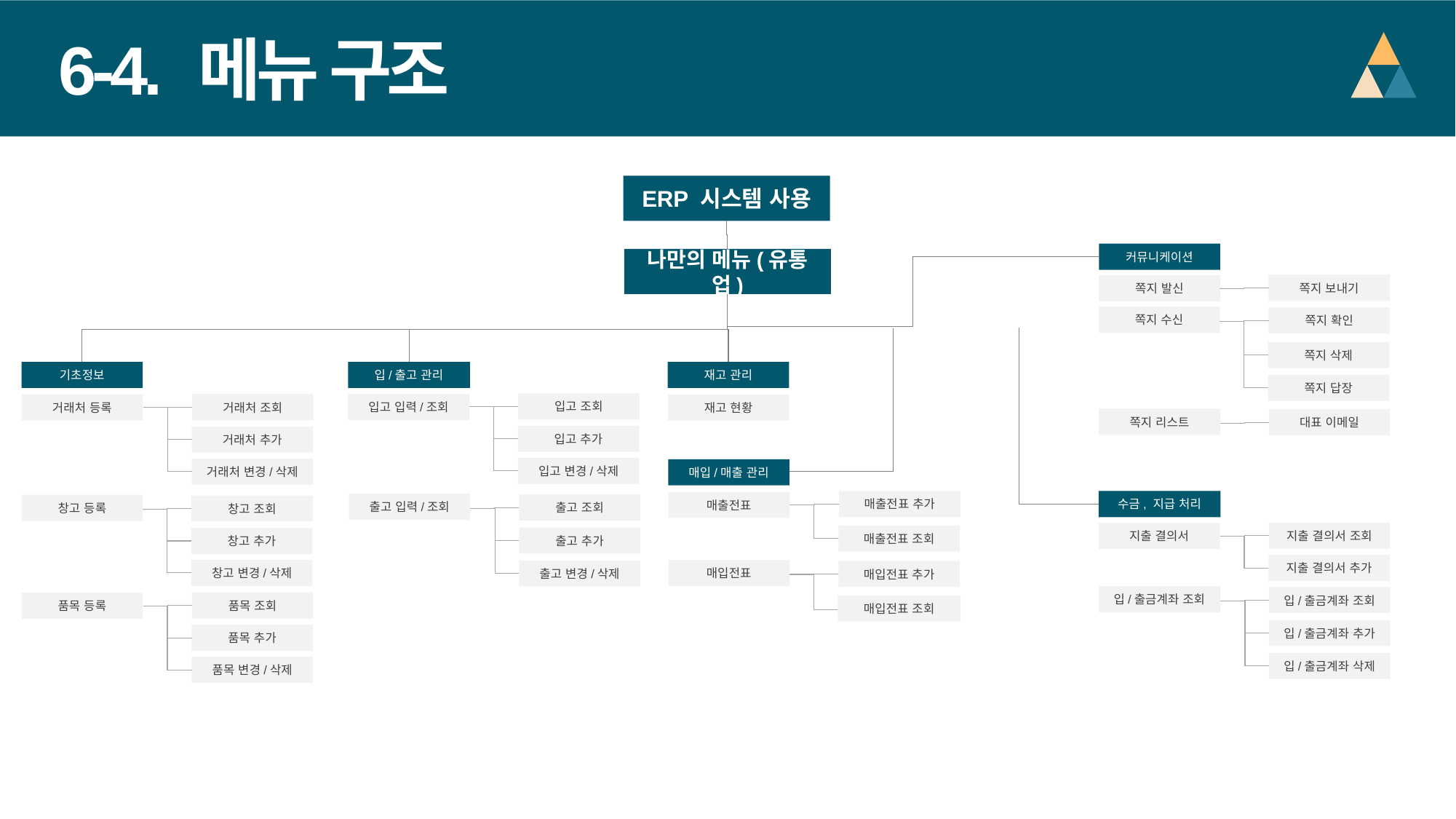

6-4. 메뉴 구조

ERP 시스템 사용
커뮤니케이션
나만의 메뉴(유통업)
쪽지 보내기
쪽지 발신
쪽지 수신
쪽지 확인
쪽지 삭제
기초정보
입/출고 관리
재고 관리
쪽지 답장
입고 조회
입고 입력/조회
거래처 조회
거래처 등록
재고 현황
쪽지 리스트
대표 이메일
입고 추가
거래처 추가
입고 변경/삭제
거래처 변경/삭제
매입/매출 관리
수금, 지급 처리
매출전표 추가
매출전표
출고 입력/조회
출고 조회
창고 등록
창고 조회
지출 결의서 조회
지출 결의서
매출전표 조회
출고 추가
창고 추가
지출 결의서 추가
창고 변경/삭제
매입전표
출고 변경/삭제
매입전표 추가
입/출금계좌 조회
입/출금계좌 조회
품목 조회
품목 등록
매입전표 조회
입/출금계좌 추가
품목 추가
입/출금계좌 삭제
품목 변경/삭제